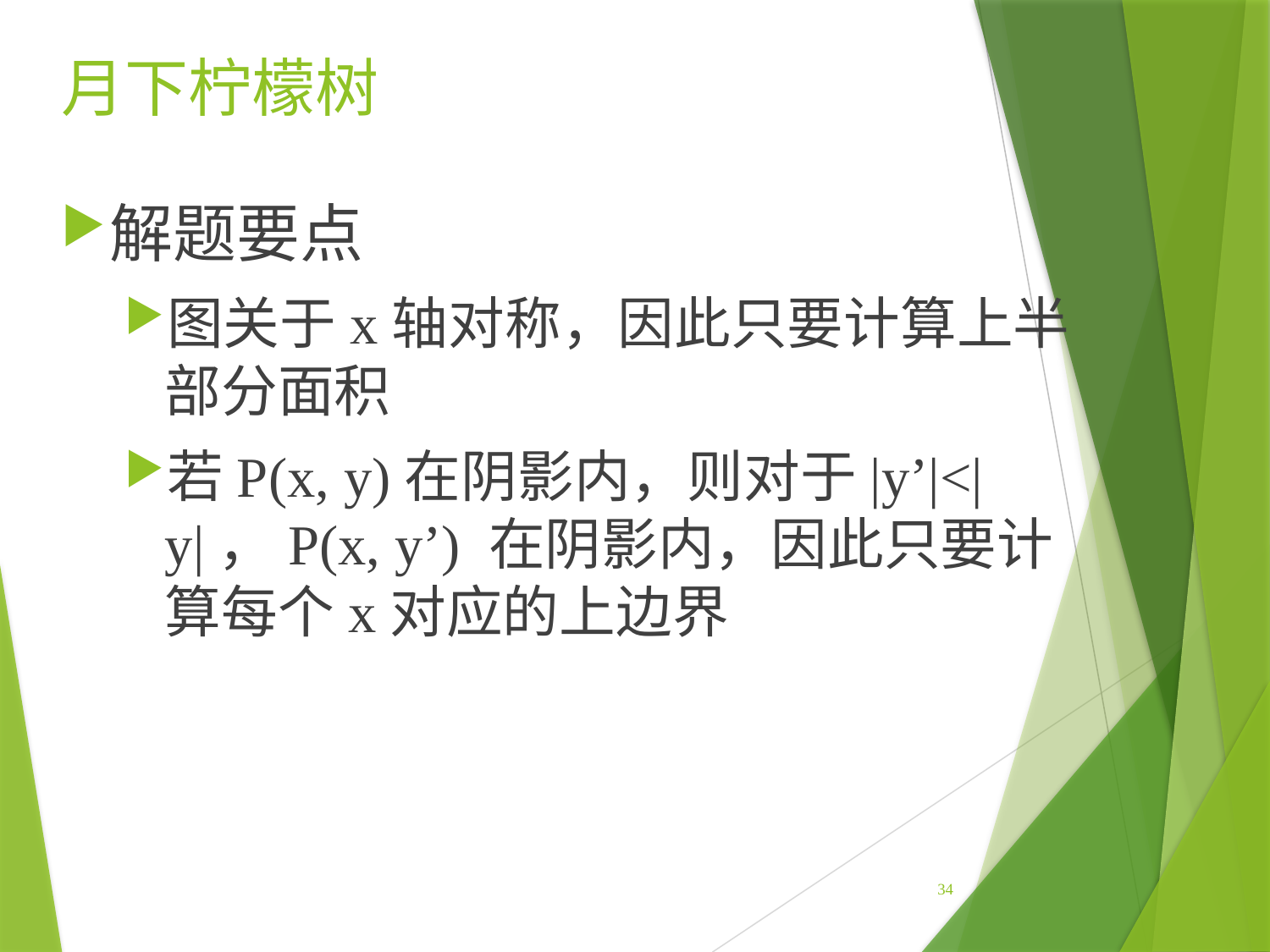

# 月下柠檬树
解题要点
图关于x轴对称，因此只要计算上半部分面积
若P(x, y)在阴影内，则对于|y’|<|y|，P(x, y’) 在阴影内，因此只要计算每个x对应的上边界
34